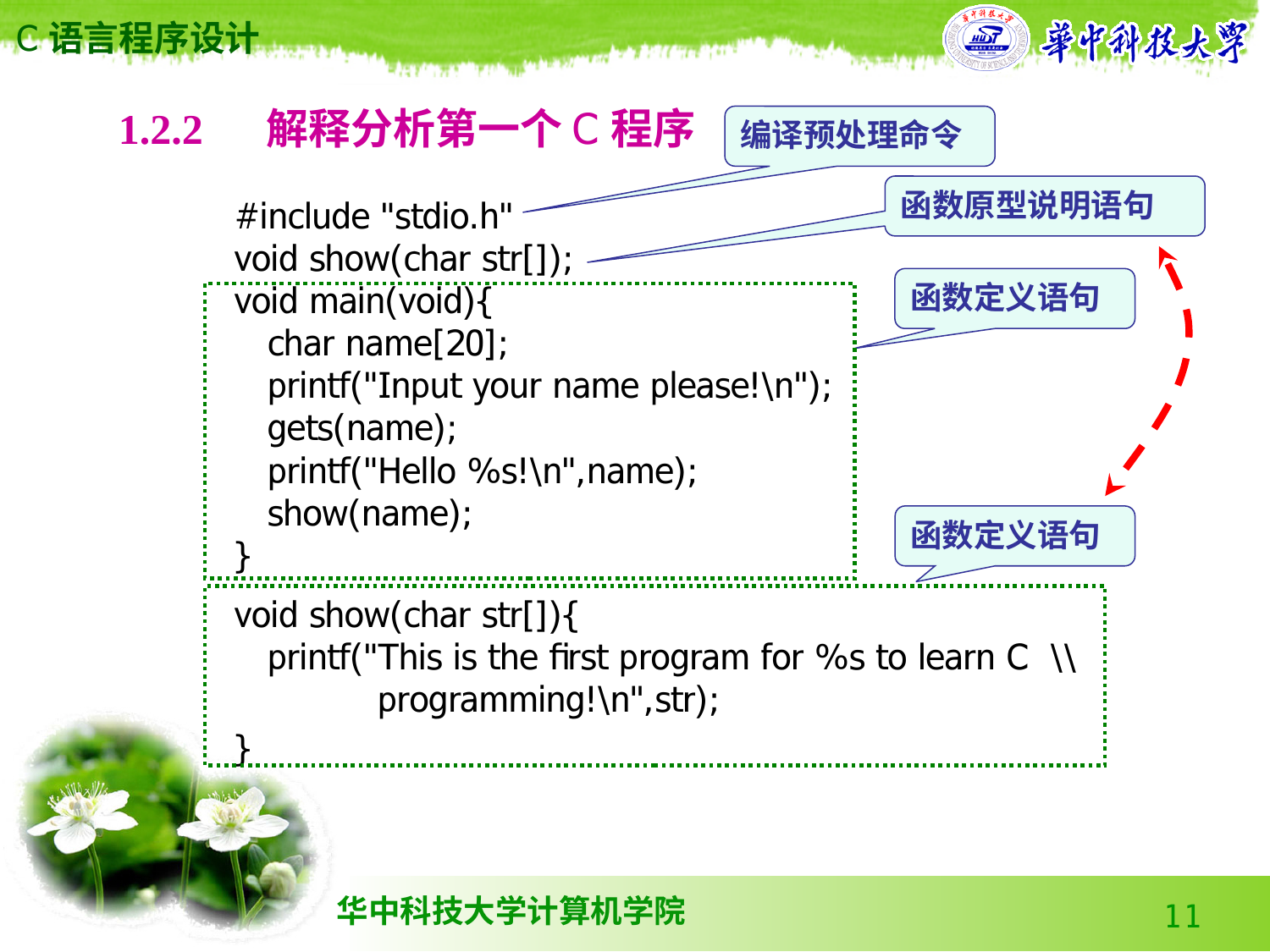

1.2.2 　解释分析第一个C程序
编译预处理命令
函数原型说明语句
#include "stdio.h"
void show(char str[]);
void main(void){
   char name[20];
   printf("Input your name please!\n");
   gets(name);
   printf("Hello %s!\n",name);
   show(name);
}

void show(char str[]){
   printf("This is the first program for %s to learn C  \\
             programming!\n",str);
}

函数定义语句

函数定义语句

11